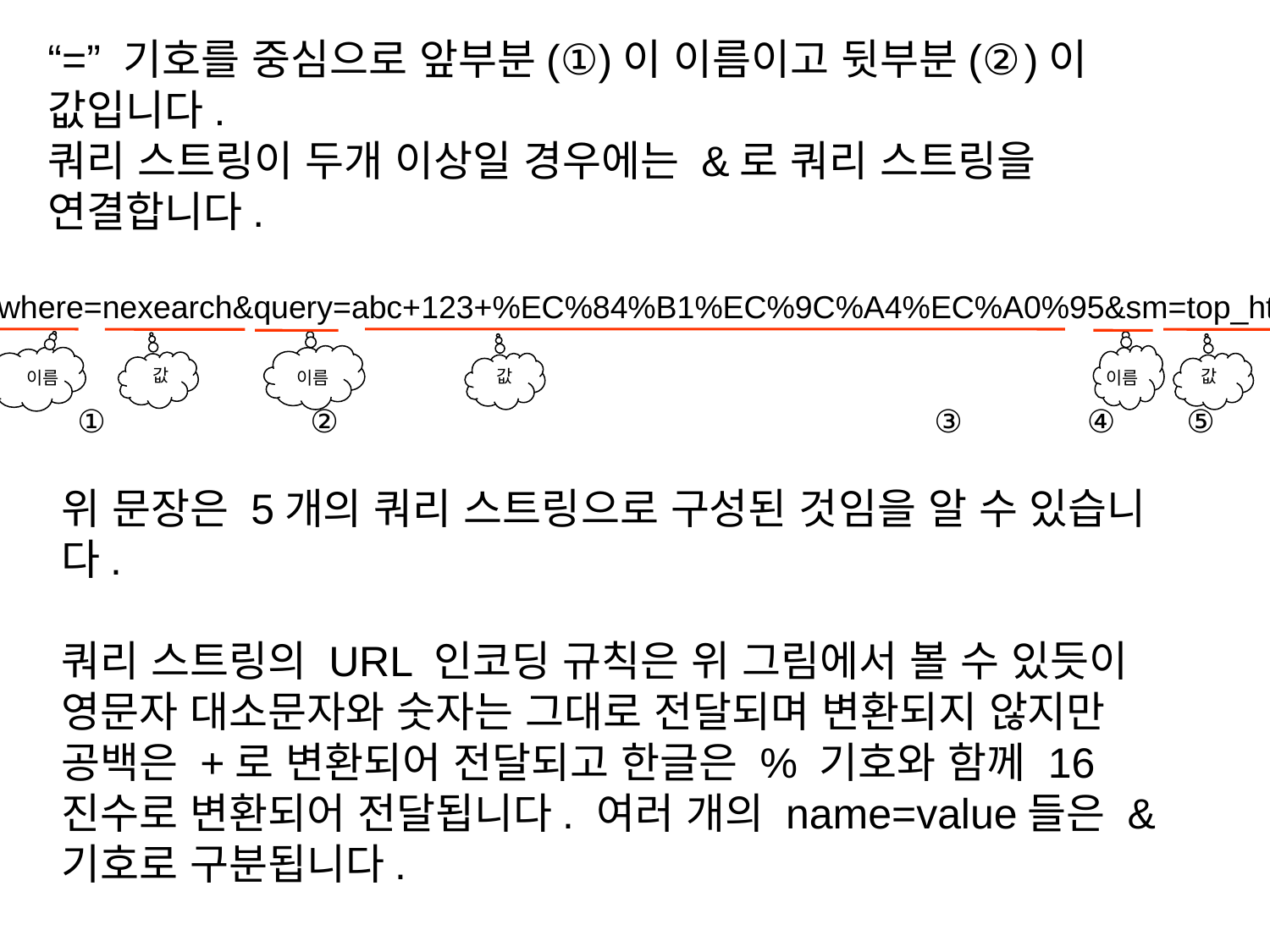

“=” 기호를 중심으로 앞부분(①)이 이름이고 뒷부분(②)이 값입니다.
쿼리 스트링이 두개 이상일 경우에는 &로 쿼리 스트링을 연결합니다.
where=nexearch&query=abc+123+%EC%84%B1%EC%9C%A4%EC%A0%95&sm=top_hty&fbm=1&ie=utf8

 값
 값
 값
 값
 값
 이름
 이름
이름
이름
이름
①                       ②                                                                   ③              ④        ⑤
위 문장은 5개의 쿼리 스트링으로 구성된 것임을 알 수 있습니다.

쿼리 스트링의 URL 인코딩 규칙은 위 그림에서 볼 수 있듯이 영문자 대소문자와 숫자는 그대로 전달되며 변환되지 않지만 공백은 +로 변환되어 전달되고 한글은 % 기호와 함께 16 진수로 변환되어 전달됩니다. 여러 개의 name=value들은 & 기호로 구분됩니다.